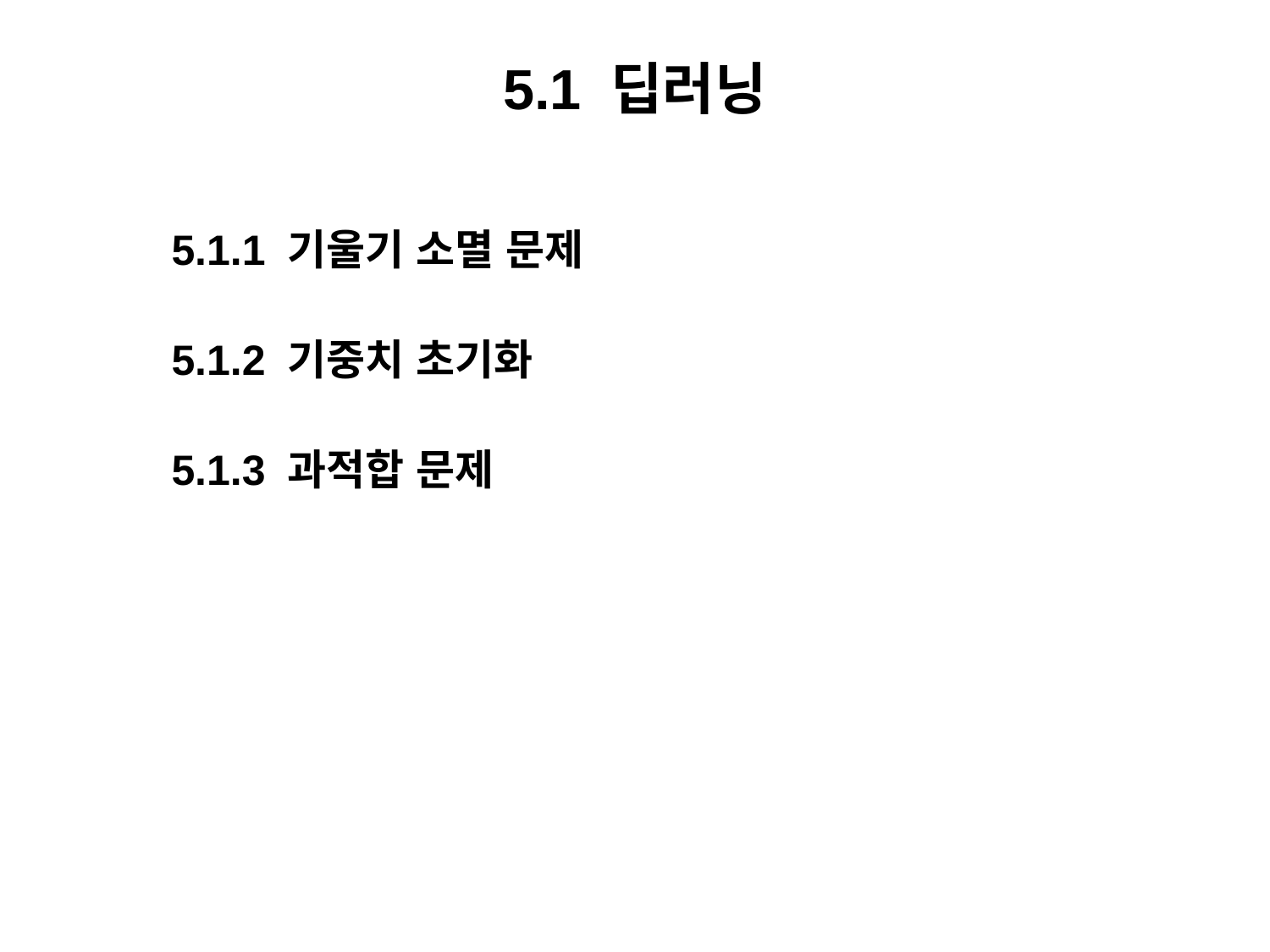

# 5.1 딥러닝
5.1.1 기울기 소멸 문제
5.1.2 기중치 초기화
5.1.3 과적합 문제